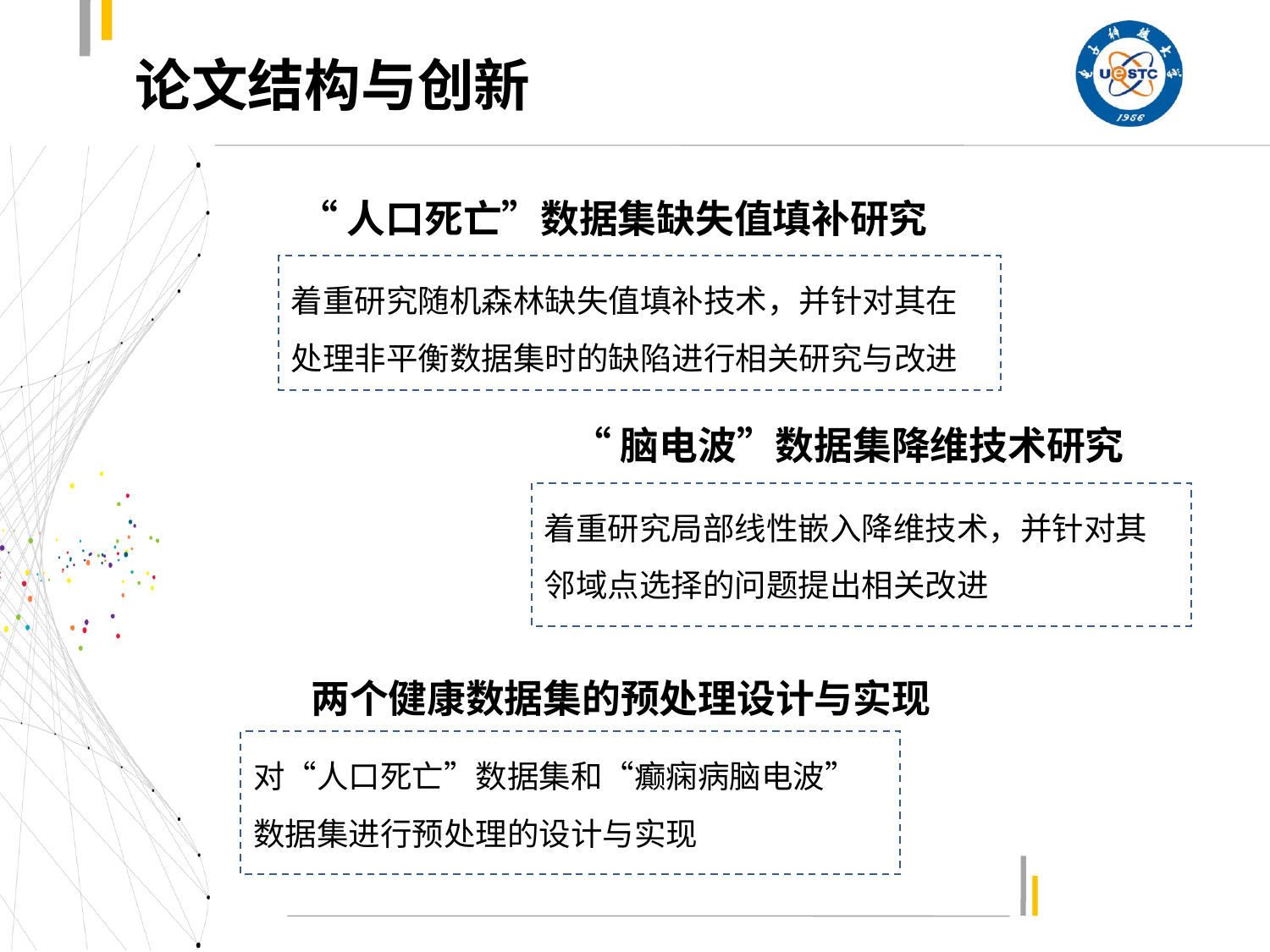

# 论文结构与创新
“人口死亡”数据集缺失值填补研究
着重研究随机森林缺失值填补技术，并针对其在处理非平衡数据集时的缺陷进行相关研究与改进
“脑电波”数据集降维技术研究
着重研究局部线性嵌入降维技术，并针对其邻域点选择的问题提出相关改进
两个健康数据集的预处理设计与实现
对“人口死亡”数据集和“癫痫病脑电波”数据集进行预处理的设计与实现